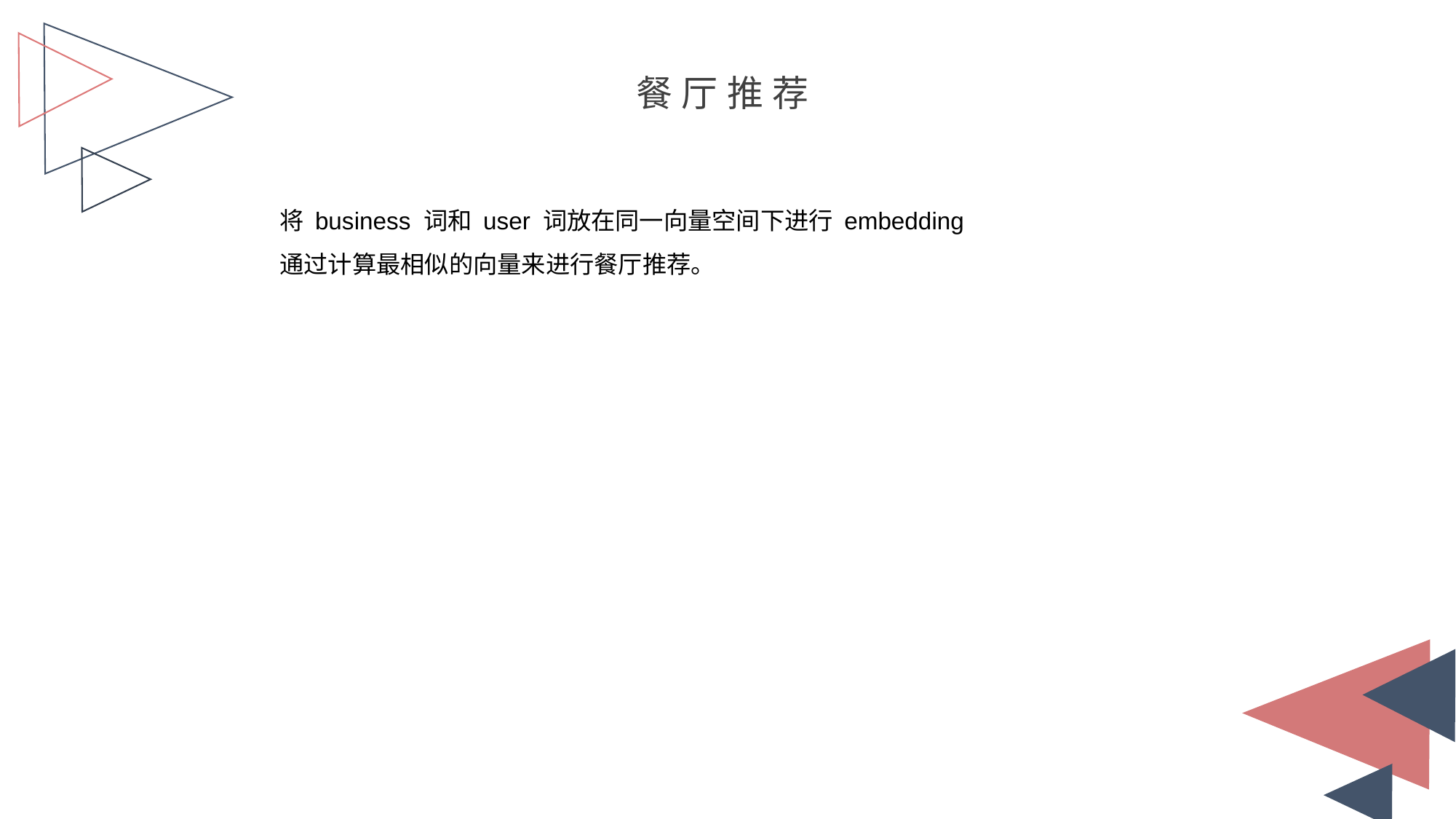

餐厅推荐
将 business 词和 user 词放在同一向量空间下进行 embedding
通过计算最相似的向量来进行餐厅推荐。